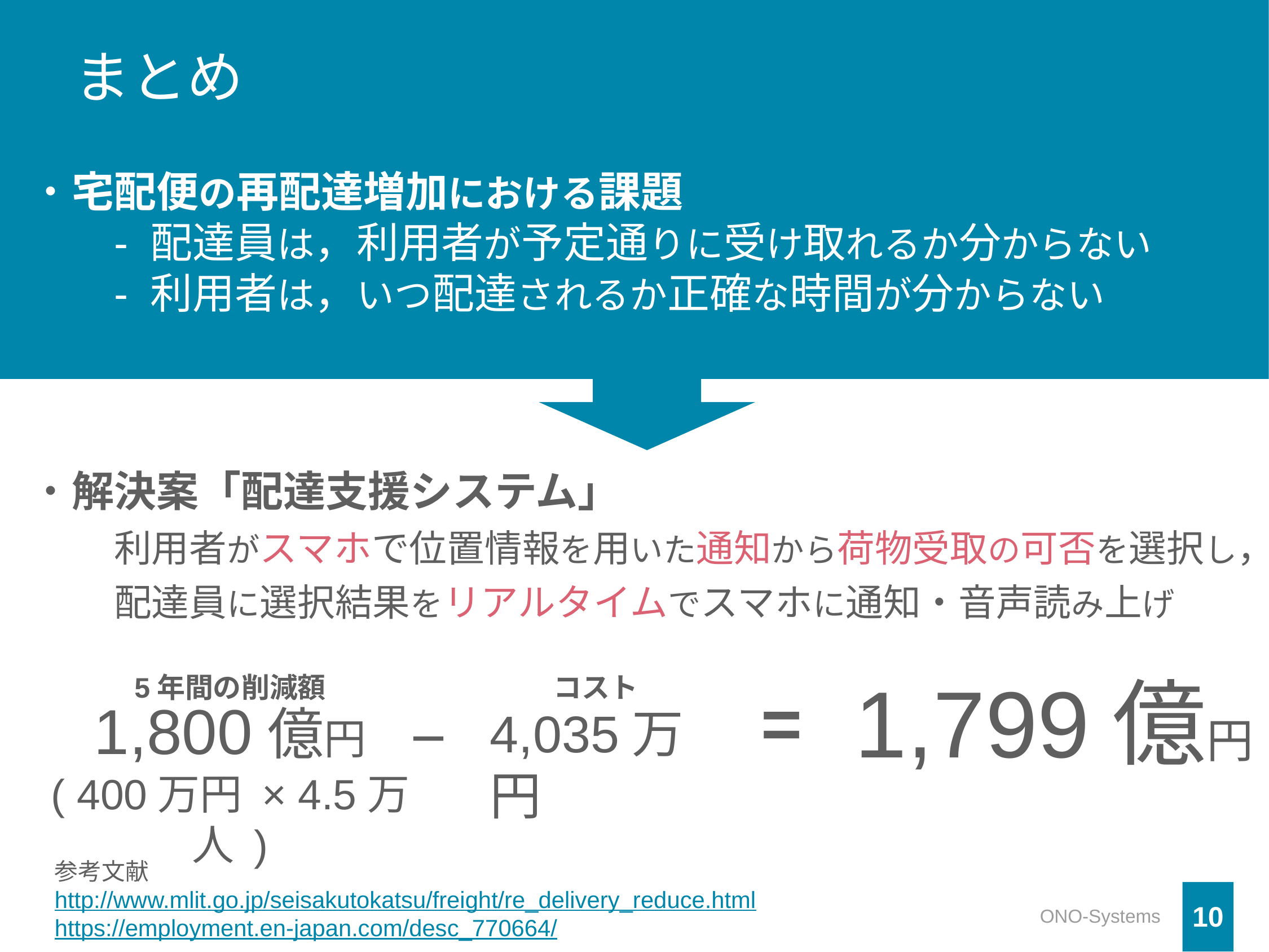

まとめ
# ・宅配便の再配達増加における課題 - 配達員は，利用者が予定通りに受け取れるか分からない - 利用者は，いつ配達されるか正確な時間が分からない

・解決案「配達支援システム」
	利用者がスマホで位置情報を用いた通知から荷物受取の可否を選択し，
	配達員に選択結果をリアルタイムでスマホに通知・音声読み上げ
1,799億円
5年間の削減額
コスト
=
1,800億円
( 400万円 × 4.5万人 )
4,035万円
－
参考文献
http://www.mlit.go.jp/seisakutokatsu/freight/re_delivery_reduce.html
https://employment.en-japan.com/desc_770664/

ONO-Systems
10